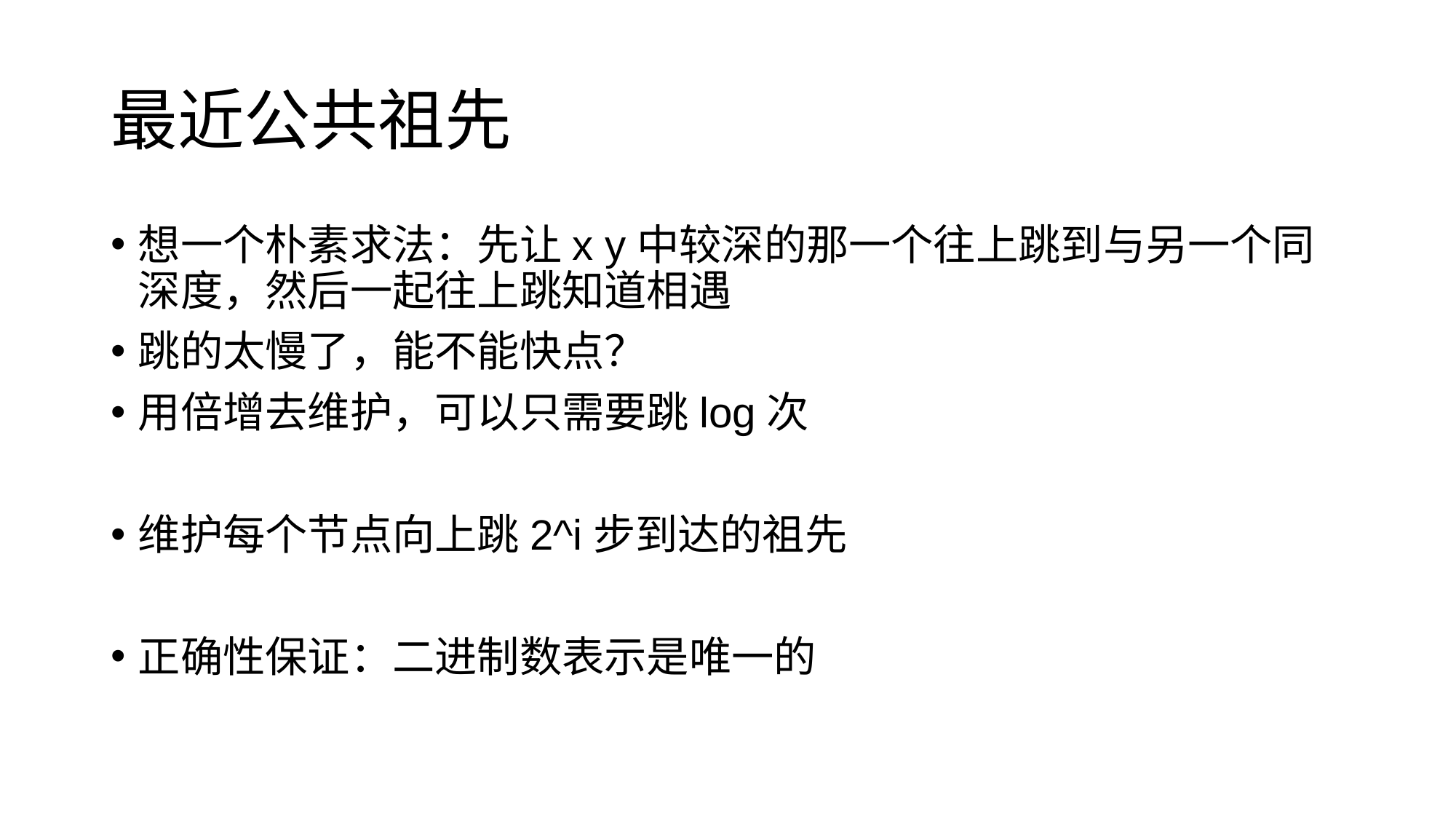

# 最近公共祖先
想一个朴素求法：先让x y中较深的那一个往上跳到与另一个同深度，然后一起往上跳知道相遇
跳的太慢了，能不能快点？
用倍增去维护，可以只需要跳log次

维护每个节点向上跳2^i步到达的祖先

正确性保证：二进制数表示是唯一的